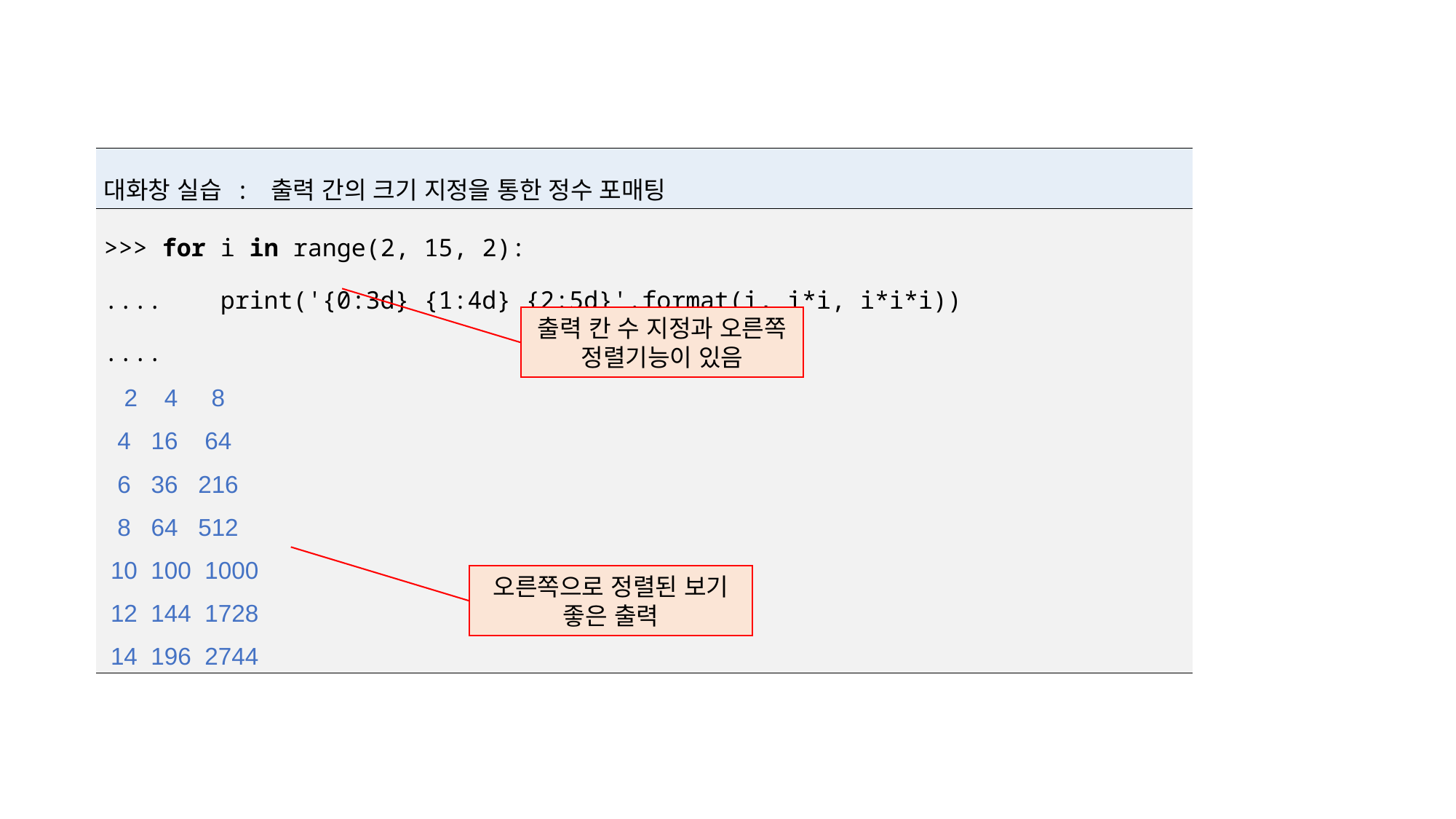

| 대화창 실습 : 출력 간의 크기 지정을 통한 정수 포매팅 |
| --- |
| >>> for i in range(2, 15, 2): .... print('{0:3d} {1:4d} {2:5d}'.format(i, i\*i, i\*i\*i)) .... 2 4 8 4 16 64 6 36 216 8 64 512 10 100 1000 12 144 1728 14 196 2744 |
출력 칸 수 지정과 오른쪽 정렬기능이 있음
오른쪽으로 정렬된 보기 좋은 출력